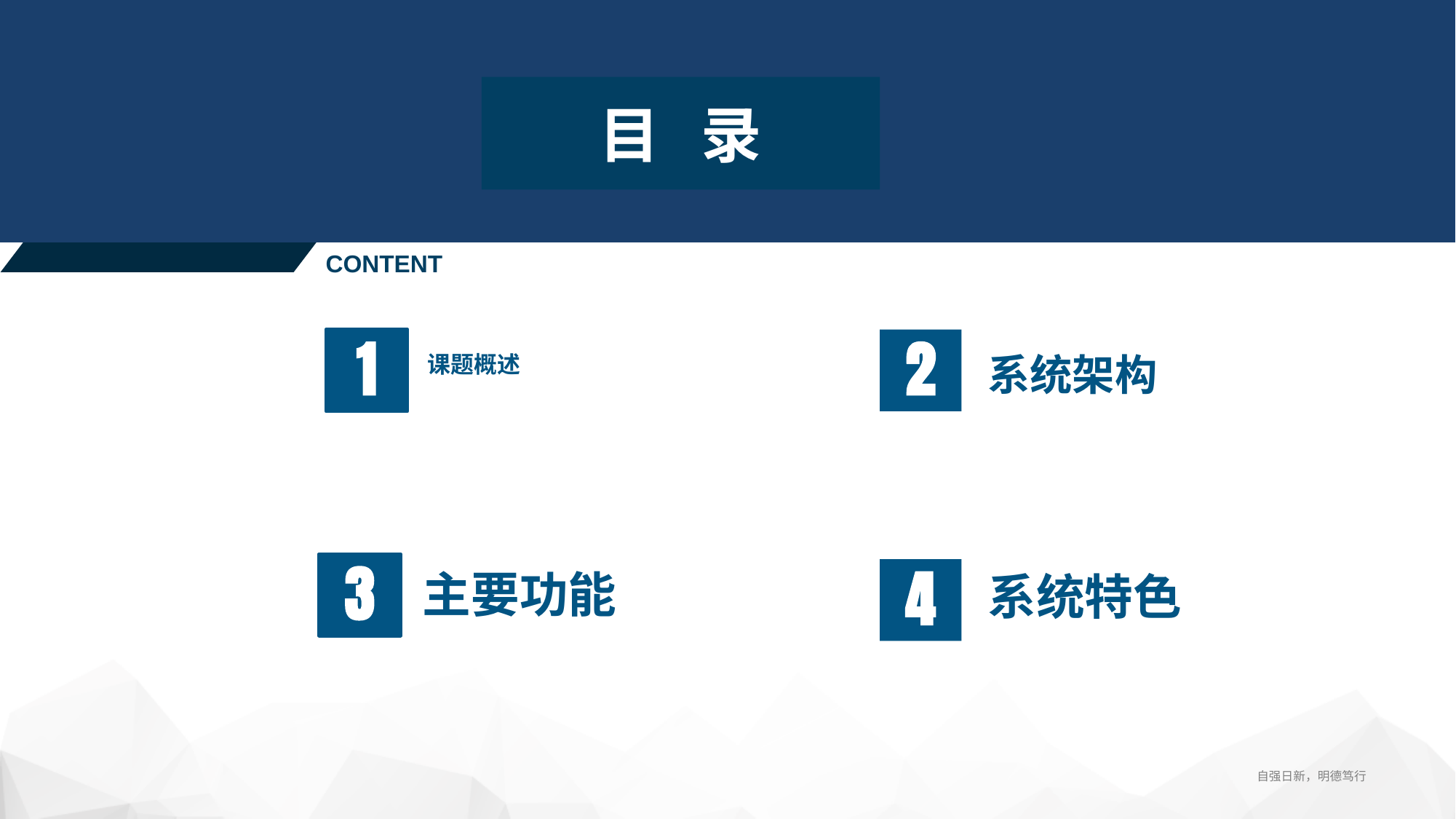

目   录

CONTENT
1
2
系统架构

课题概述

3
4
主要功能

系统特色

自强日新，明德笃行